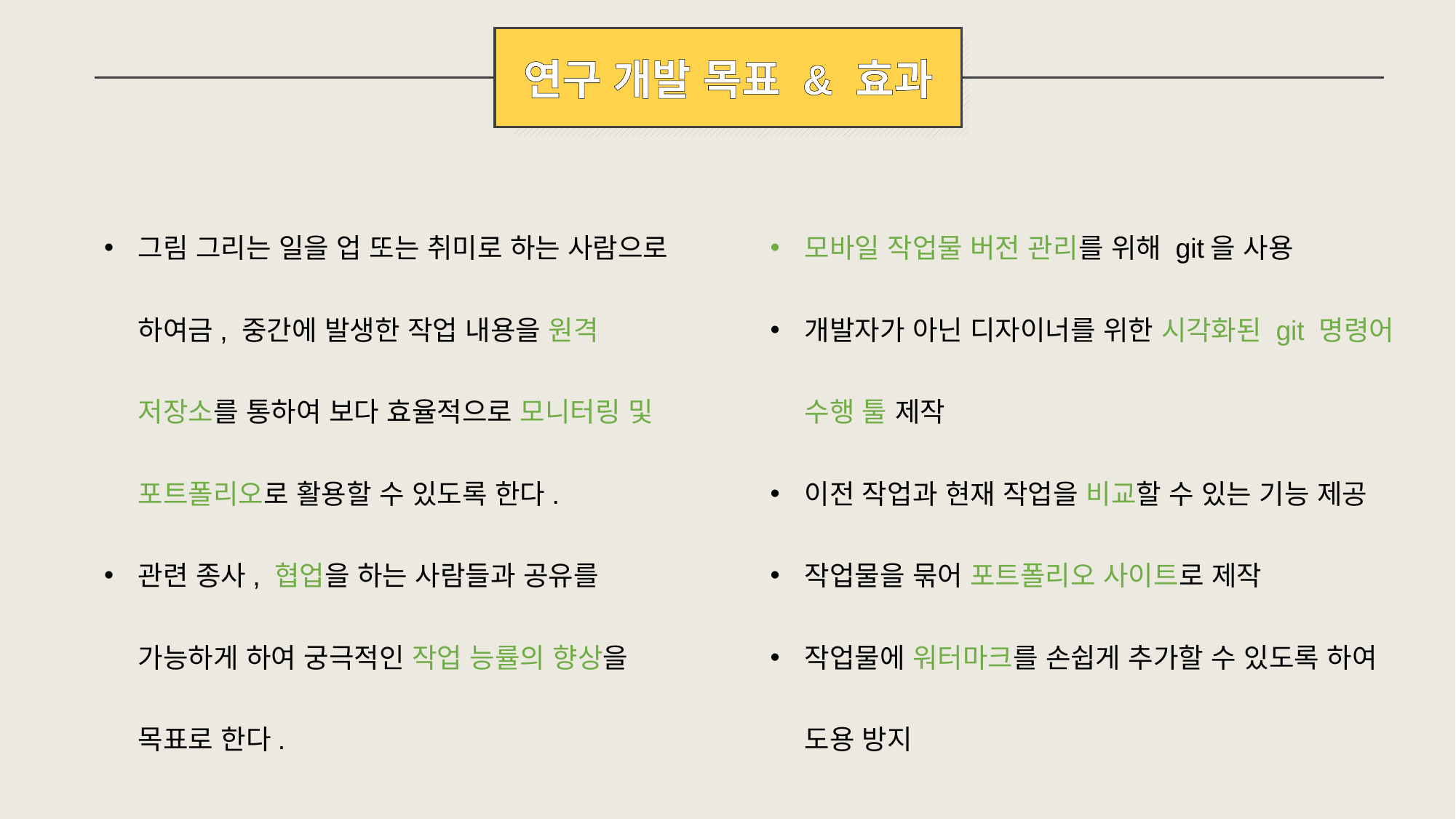

연구 개발 목표 & 효과

그림 그리는 일을 업 또는 취미로 하는 사람으로 하여금, 중간에 발생한 작업 내용을 원격 저장소를 통하여 보다 효율적으로 모니터링 및 포트폴리오로 활용할 수 있도록 한다.
관련 종사, 협업을 하는 사람들과 공유를 가능하게 하여 궁극적인 작업 능률의 향상을 목표로 한다.
모바일 작업물 버전 관리를 위해 git을 사용
개발자가 아닌 디자이너를 위한 시각화된 git 명령어 수행 툴 제작
이전 작업과 현재 작업을 비교할 수 있는 기능 제공
작업물을 묶어 포트폴리오 사이트로 제작
작업물에 워터마크를 손쉽게 추가할 수 있도록 하여 도용 방지